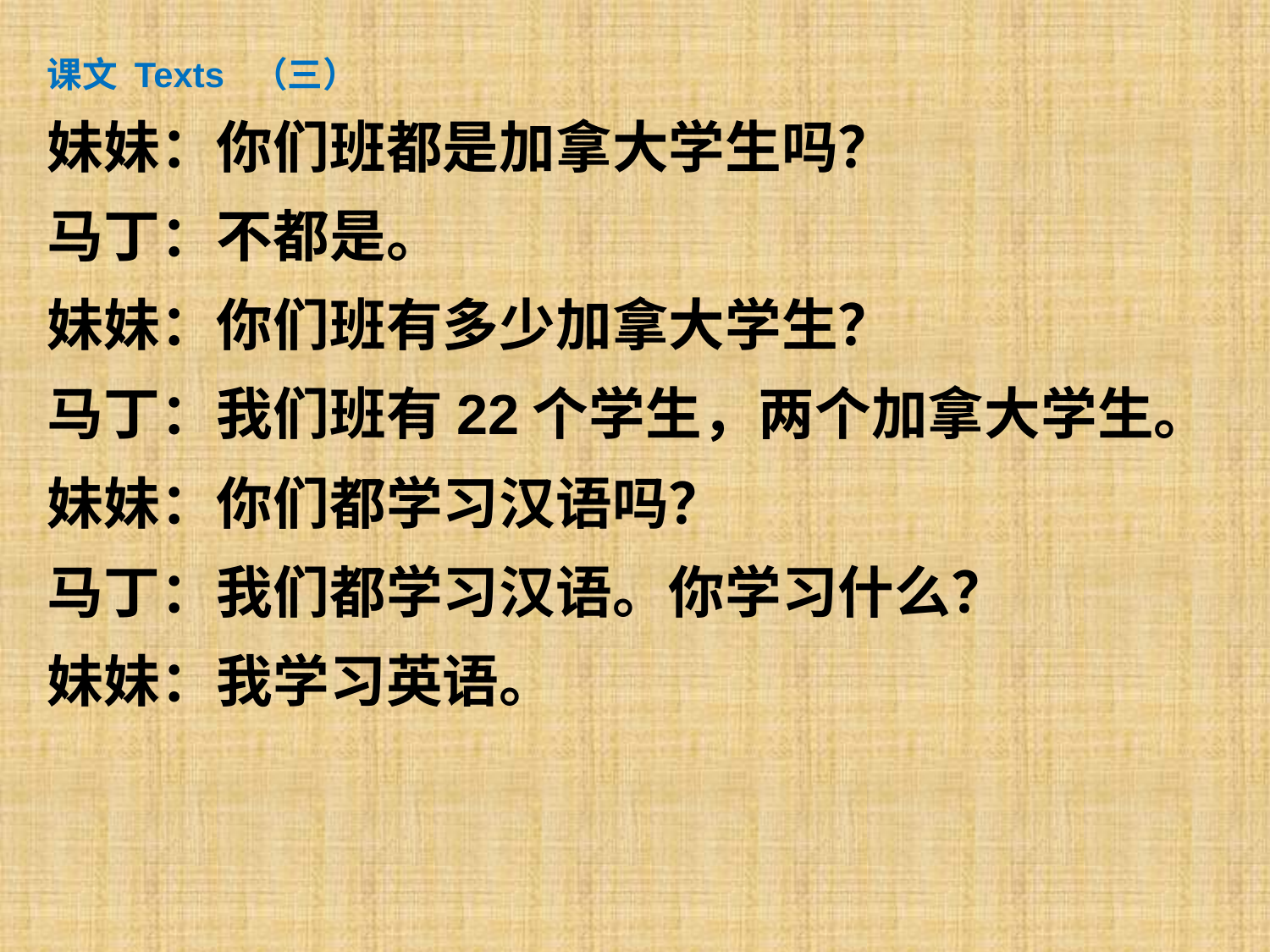

课文 Texts  （三）
妹妹：你们班都是加拿大学生吗？
马丁：不都是。
妹妹：你们班有多少加拿大学生？
马丁：我们班有22个学生，两个加拿大学生。
妹妹：你们都学习汉语吗？
马丁：我们都学习汉语。你学习什么？
妹妹：我学习英语。